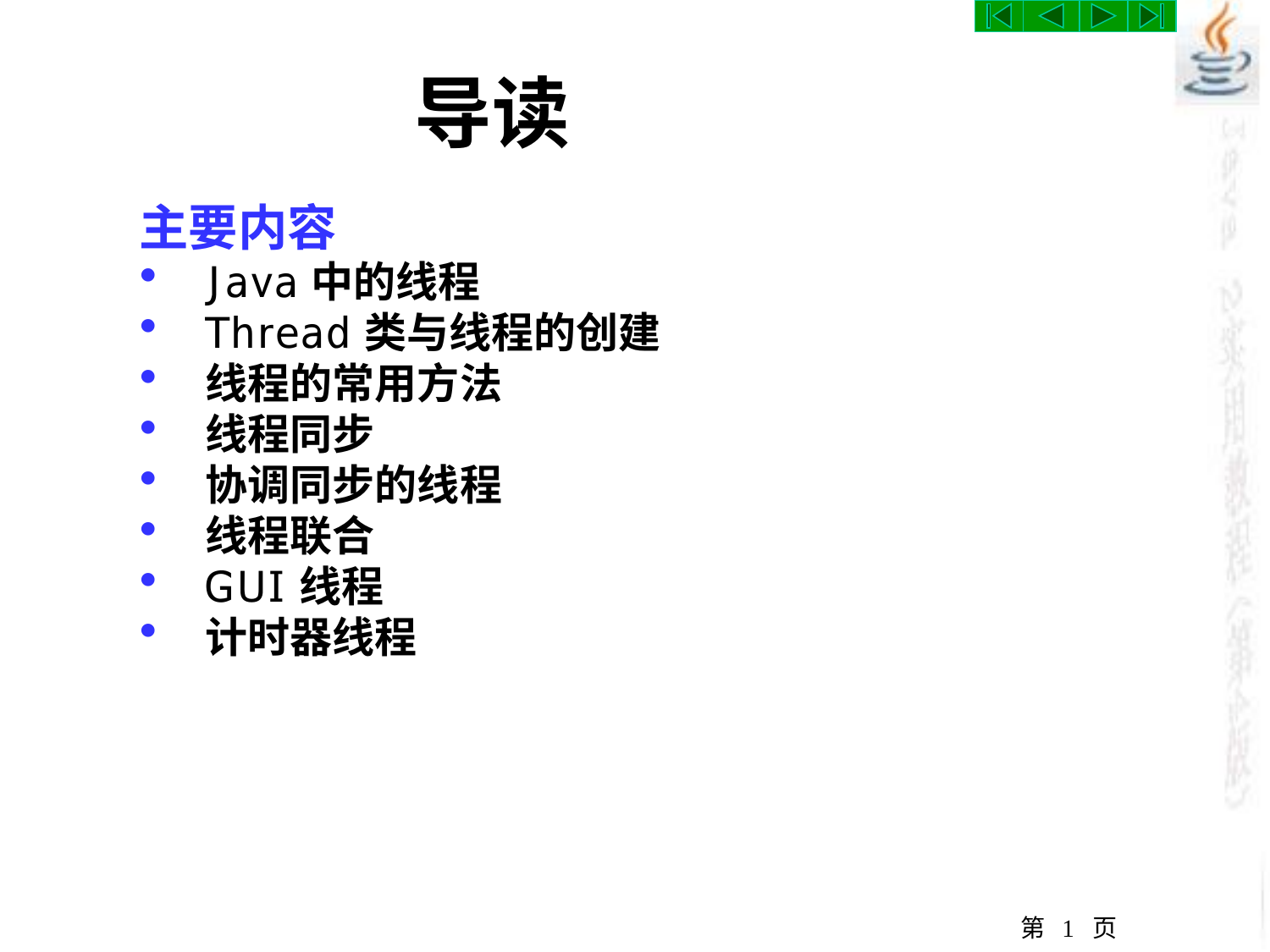

# 导读
主要内容
Java中的线程
Thread类与线程的创建
线程的常用方法
线程同步
协调同步的线程
线程联合
GUI线程
计时器线程

第  1  页